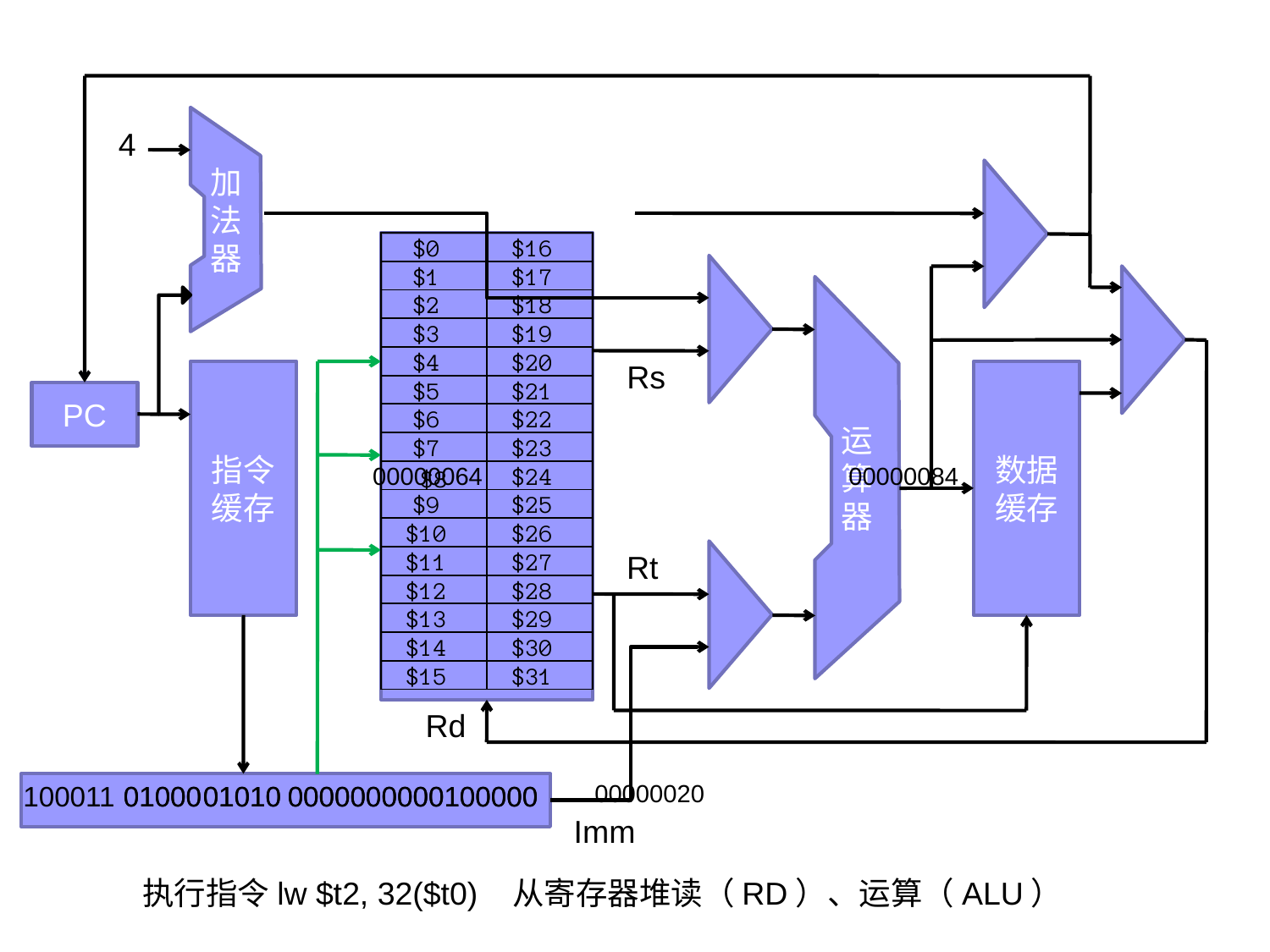

加法器
4

| $0 | $16 |
| --- | --- |
| $1 | $17 |
| $2 | $18 |
| $3 | $19 |
| $4 | $20 |
| $5 | $21 |
| $6 | $22 |
| $7 | $23 |
|  | $24 |
| $9 | $25 |
| $10 | $26 |
| $11 | $27 |
| $12 | $28 |
| $13 | $29 |
| $14 | $30 |
| $15 | $31 |
运算器

Rs
指令缓存
数据缓存
PC
00000064
00000084
 $8
Rt

Rd
100011
01000
01000
01010
01010
0000000000100000
0000000000100000
00000020

Imm
执行指令lw $t2, 32($t0)   从寄存器堆读（RD）、运算（ALU）